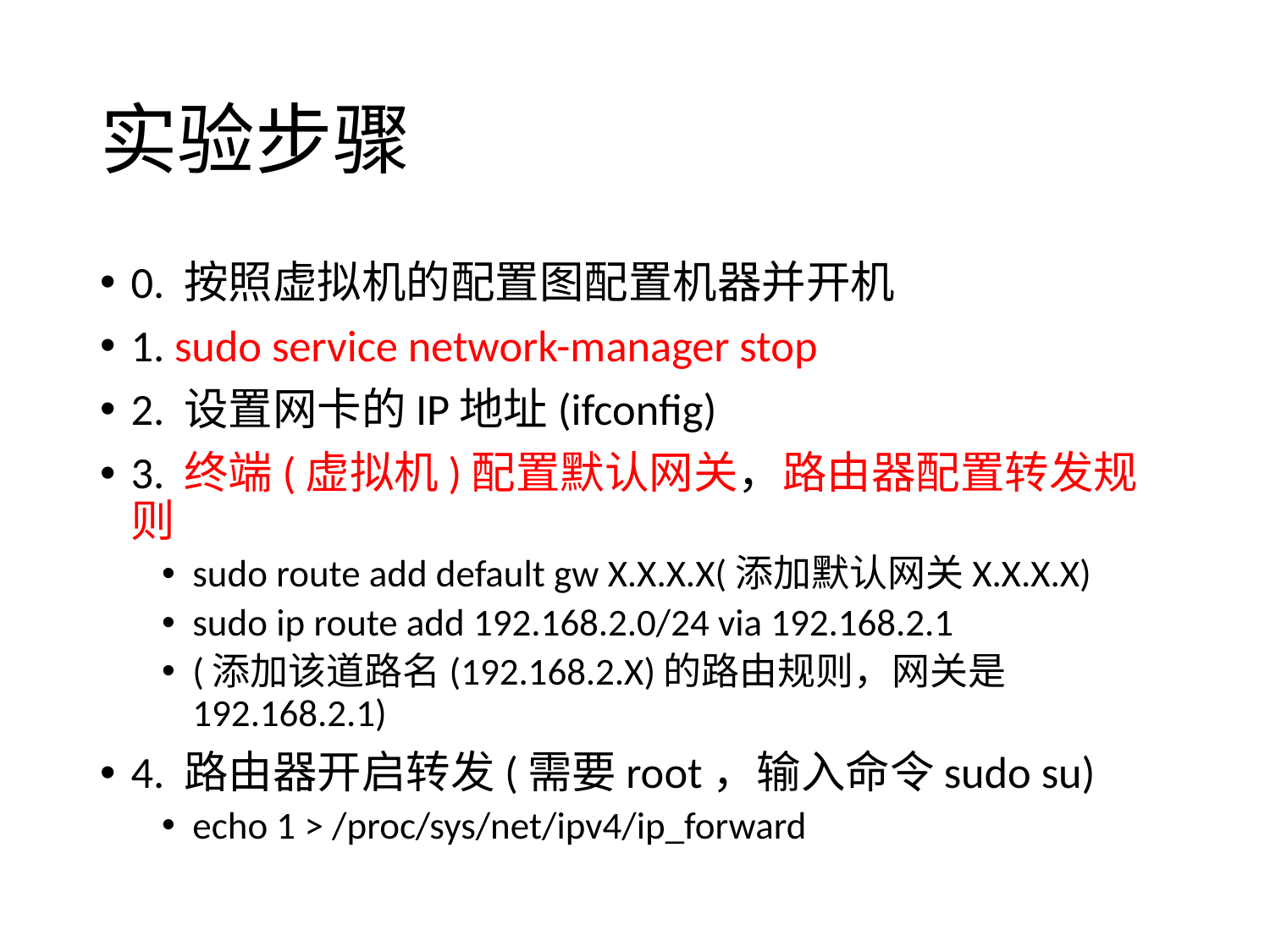

# 实验步骤
0. 按照虚拟机的配置图配置机器并开机
1. sudo service network-manager stop
2. 设置网卡的IP地址(ifconfig)
3. 终端(虚拟机)配置默认网关，路由器配置转发规则
sudo route add default gw X.X.X.X(添加默认网关X.X.X.X)
sudo ip route add 192.168.2.0/24 via 192.168.2.1
(添加该道路名(192.168.2.X)的路由规则，网关是192.168.2.1)
4. 路由器开启转发(需要root，输入命令sudo su)
echo 1 > /proc/sys/net/ipv4/ip_forward